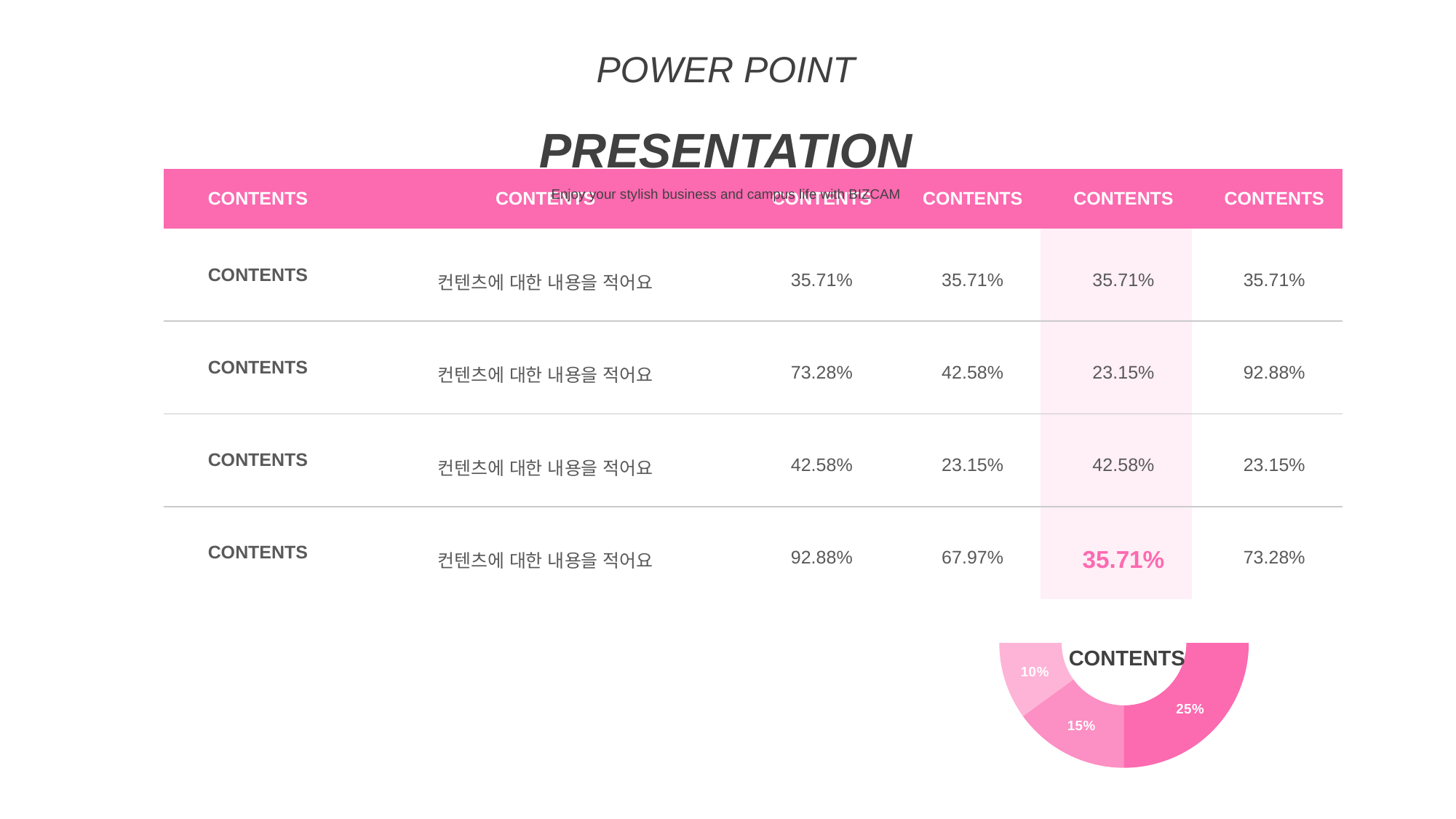

POWER POINT PRESENTATION
Enjoy your stylish business and campus life with BIZCAM
| CONTENTS | CONTENTS | CONTENTS | CONTENTS | CONTENTS | CONTENTS |
| --- | --- | --- | --- | --- | --- |
| CONTENTS | 컨텐츠에 대한 내용을 적어요 | 35.71% | 35.71% | 35.71% | 35.71% |
| CONTENTS | 컨텐츠에 대한 내용을 적어요 | 73.28% | 42.58% | 23.15% | 92.88% |
| CONTENTS | 컨텐츠에 대한 내용을 적어요 | 42.58% | 23.15% | 42.58% | 23.15% |
| CONTENTS | 컨텐츠에 대한 내용을 적어요 | 92.88% | 67.97% | 35.71% | 73.28% |

### Chart

| Category | 비율 |
|---|---|
| A | 0.5 |
| B | 0.25 |
| C | 0.15 |
| D | 0.1 |
CONTENTS